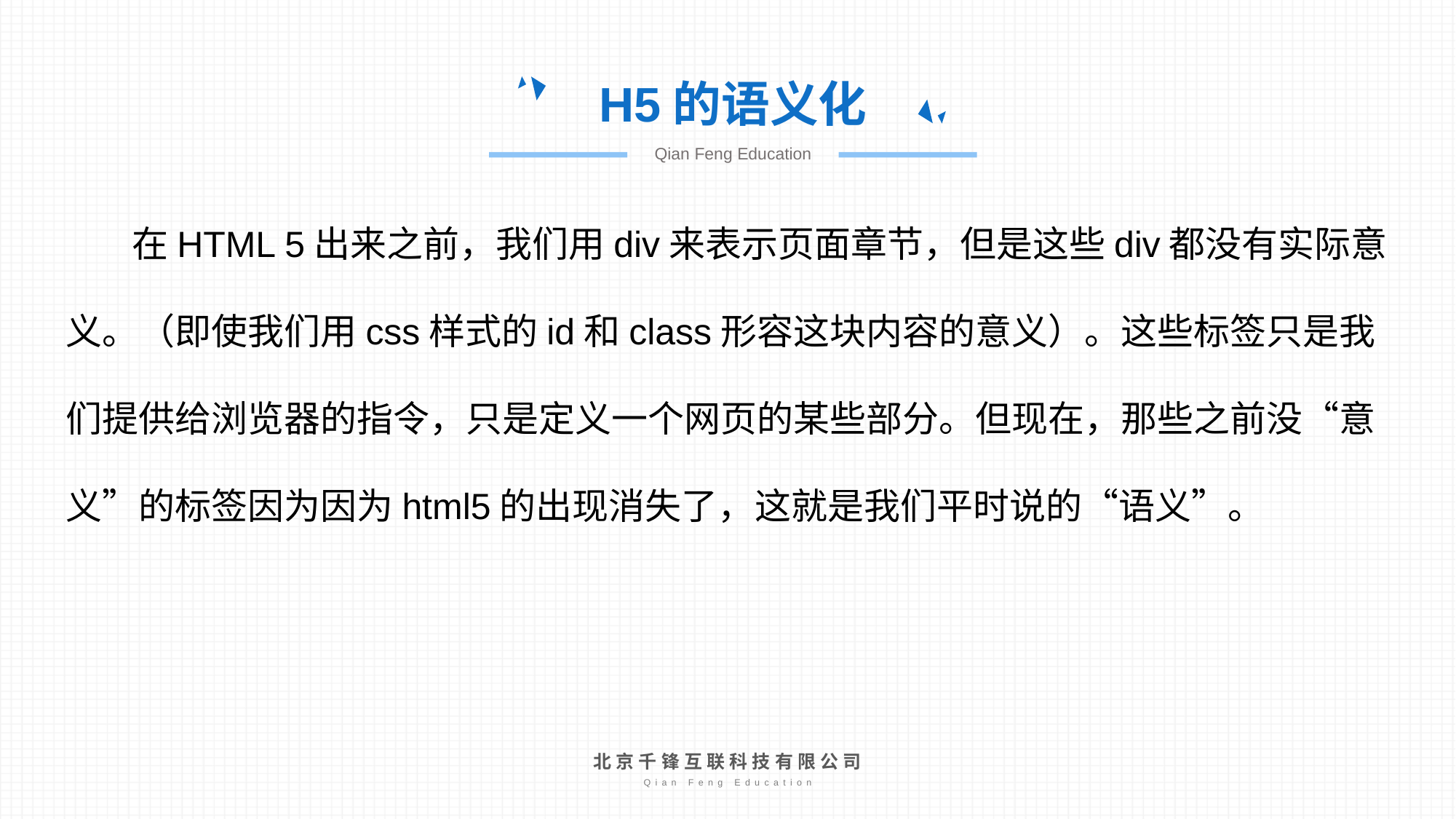

H5的语义化

Qian Feng Education

       在HTML 5出来之前，我们用div来表示页面章节，但是这些div都没有实际意义。（即使我们用css样式的id和class形容这块内容的意义）。这些标签只是我们提供给浏览器的指令，只是定义一个网页的某些部分。但现在，那些之前没“意义”的标签因为因为html5的出现消失了，这就是我们平时说的“语义”。
北京千锋互联科技有限公司
Qian Feng Education